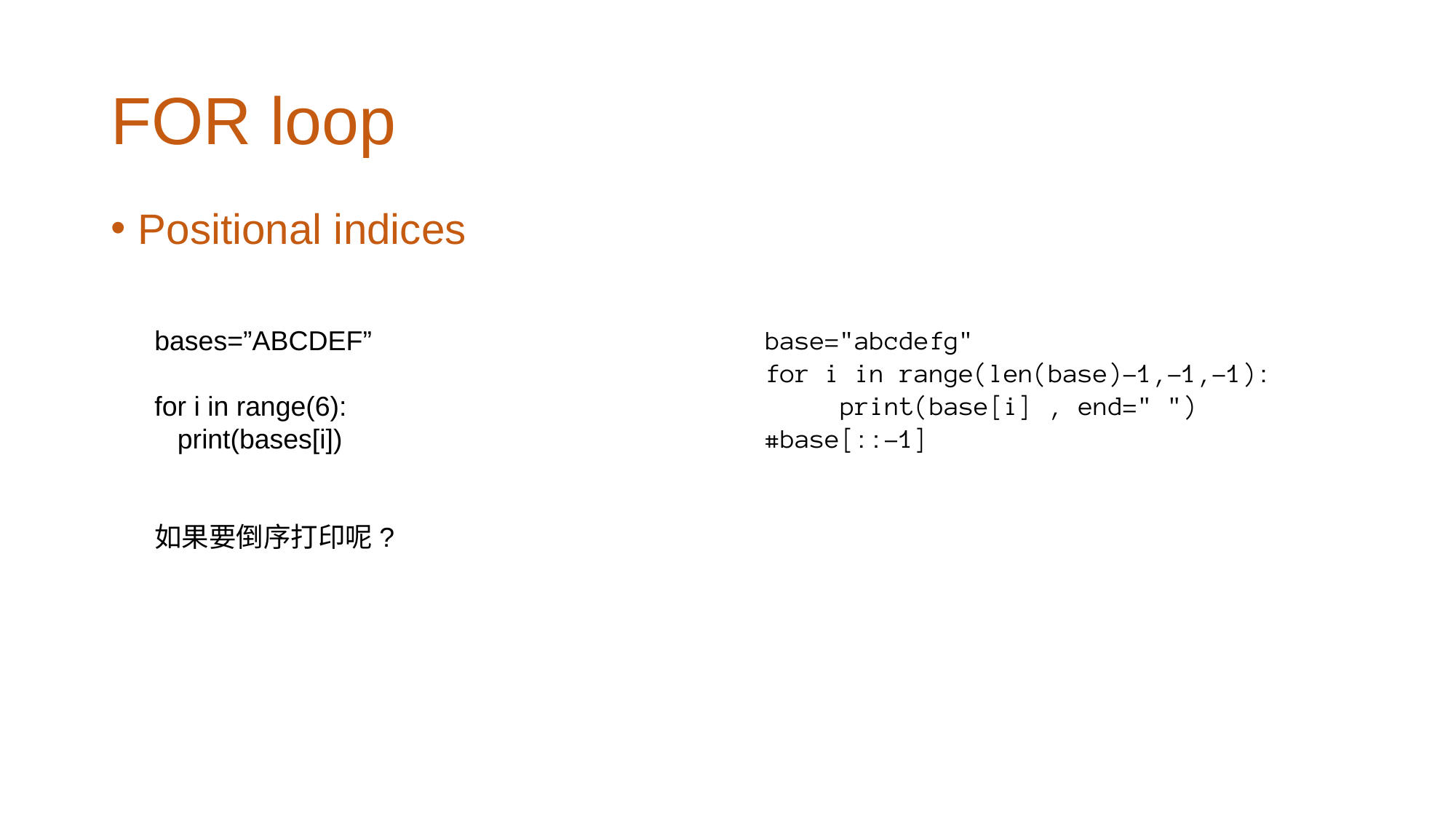

# FOR loop
Positional indices
base="abcdefg"
for i in range(len(base)-1,-1,-1):
     print(base[i] , end=" ")
#base[::-1]
bases=”ABCDEF”

for i in range(6):
   print(bases[i])

如果要倒序打印呢?